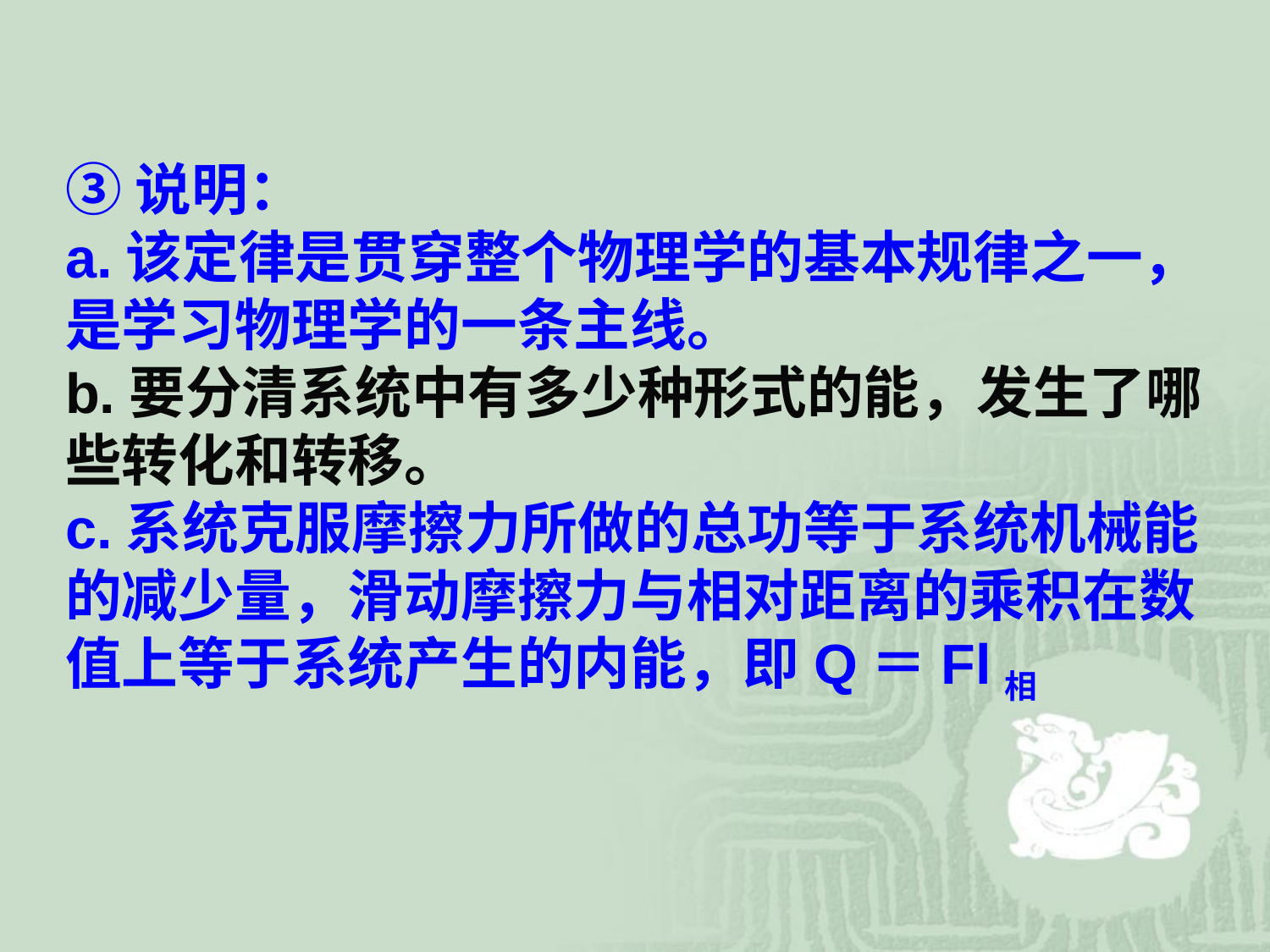

③说明：
a.该定律是贯穿整个物理学的基本规律之一，是学习物理学的一条主线。
b.要分清系统中有多少种形式的能，发生了哪些转化和转移。
c.系统克服摩擦力所做的总功等于系统机械能的减少量，滑动摩擦力与相对距离的乘积在数值上等于系统产生的内能，即Q＝Fl相